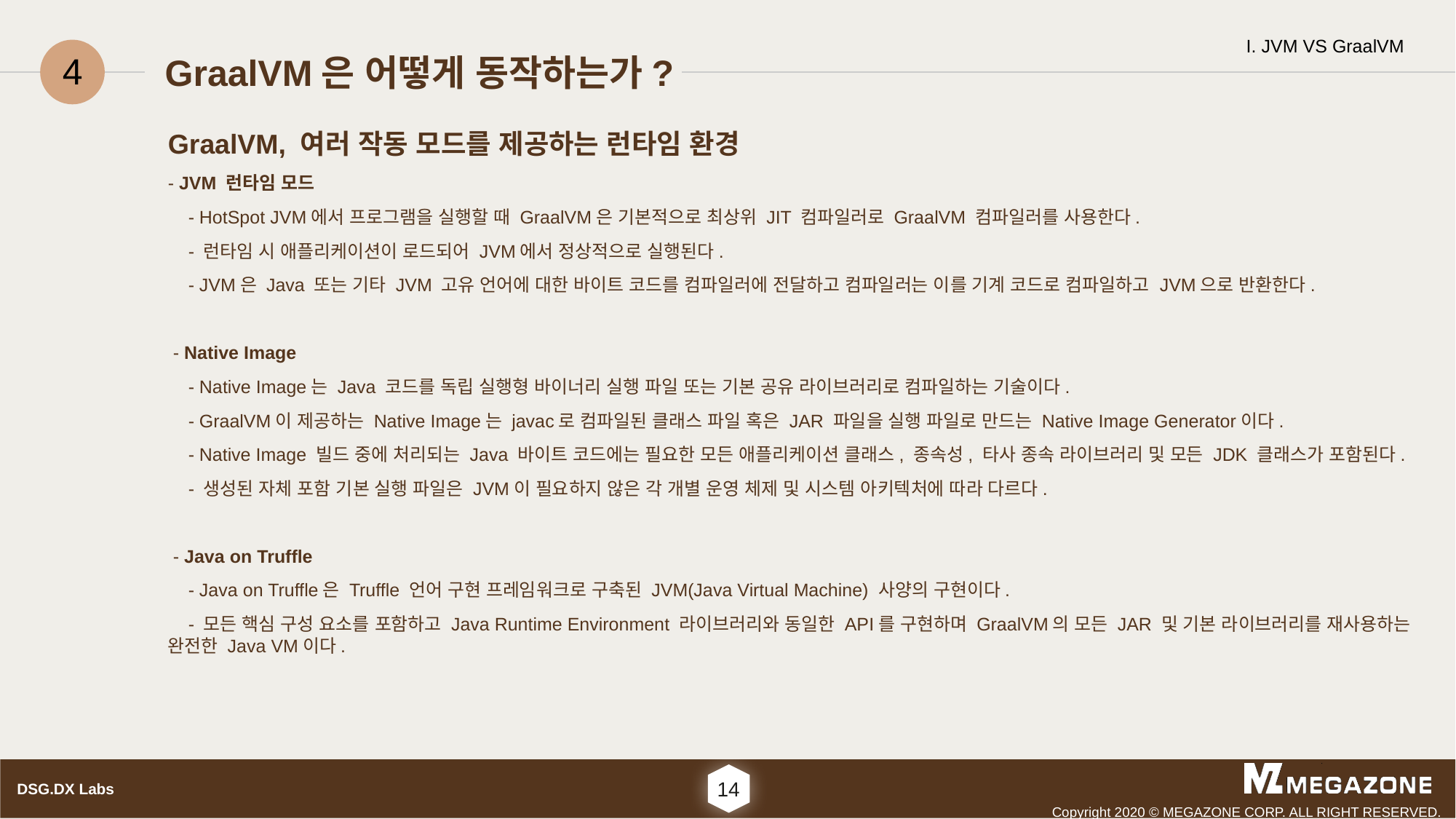

# I. JVM VS GraalVM
4
GraalVM은 어떻게 동작하는가?
GraalVM, 여러 작동 모드를 제공하는 런타임 환경
- JVM 런타임 모드
    - HotSpot JVM에서 프로그램을 실행할 때 GraalVM은 기본적으로 최상위 JIT 컴파일러로 GraalVM 컴파일러를 사용한다.
    - 런타임 시 애플리케이션이 로드되어 JVM에서 정상적으로 실행된다.
    - JVM은 Java 또는 기타 JVM 고유 언어에 대한 바이트 코드를 컴파일러에 전달하고 컴파일러는 이를 기계 코드로 컴파일하고 JVM으로 반환한다.

 - Native Image
    - Native Image는 Java 코드를 독립 실행형 바이너리 실행 파일 또는 기본 공유 라이브러리로 컴파일하는 기술이다.
    - GraalVM이 제공하는 Native Image는 javac로 컴파일된 클래스 파일 혹은 JAR 파일을 실행 파일로 만드는 Native Image Generator이다.
    - Native Image 빌드 중에 처리되는 Java 바이트 코드에는 필요한 모든 애플리케이션 클래스, 종속성, 타사 종속 라이브러리 및 모든 JDK 클래스가 포함된다.
    - 생성된 자체 포함 기본 실행 파일은 JVM이 필요하지 않은 각 개별 운영 체제 및 시스템 아키텍처에 따라 다르다.

 - Java on Truffle
    - Java on Truffle은 Truffle 언어 구현 프레임워크로 구축된 JVM(Java Virtual Machine) 사양의 구현이다.
    - 모든 핵심 구성 요소를 포함하고 Java Runtime Environment 라이브러리와 동일한 API를 구현하며 GraalVM의 모든 JAR 및 기본 라이브러리를 재사용하는 완전한 Java VM이다.